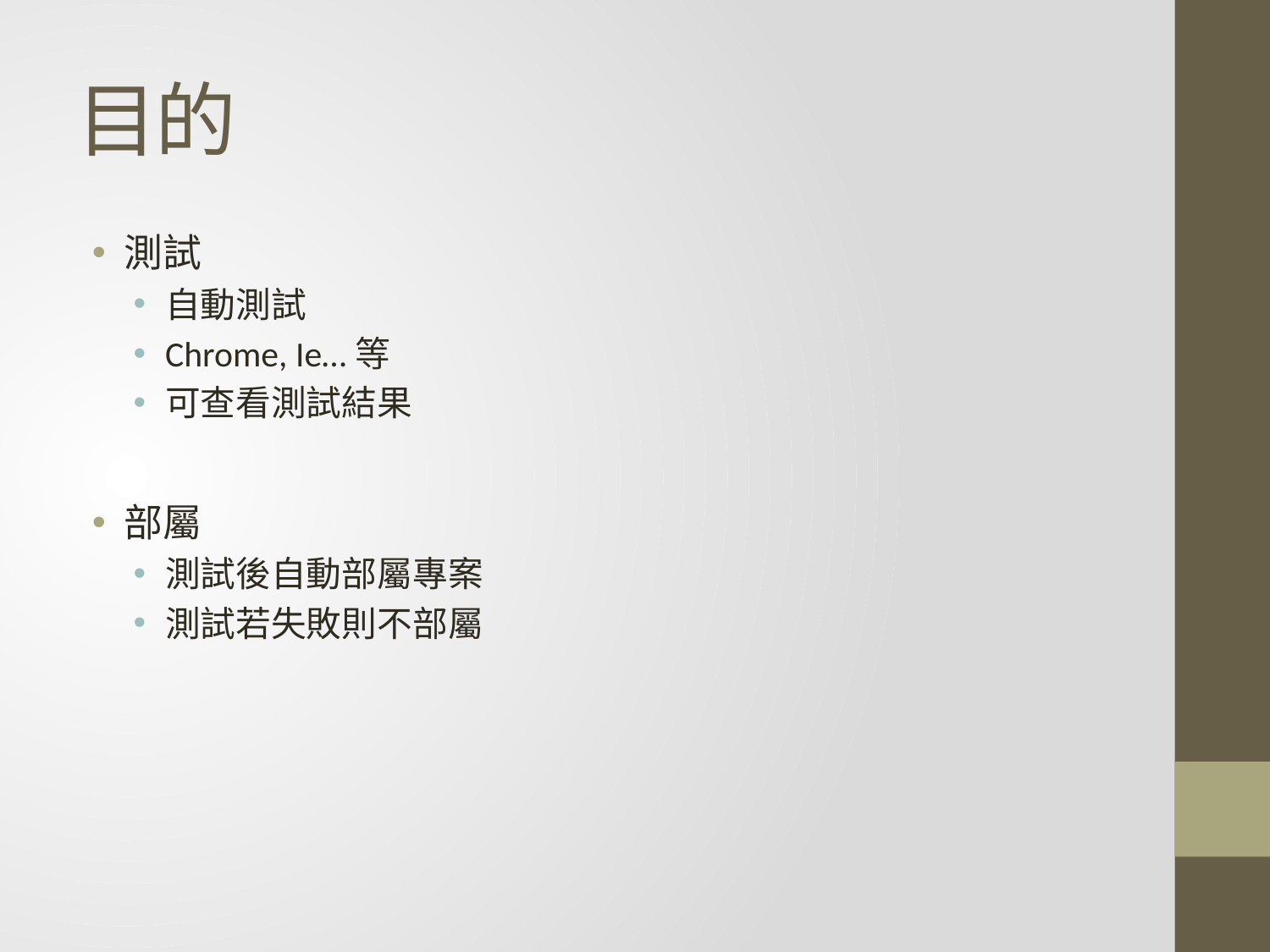

# 目的
測試
自動測試
Chrome, Ie…等
可查看測試結果

部屬
測試後自動部屬專案
測試若失敗則不部屬